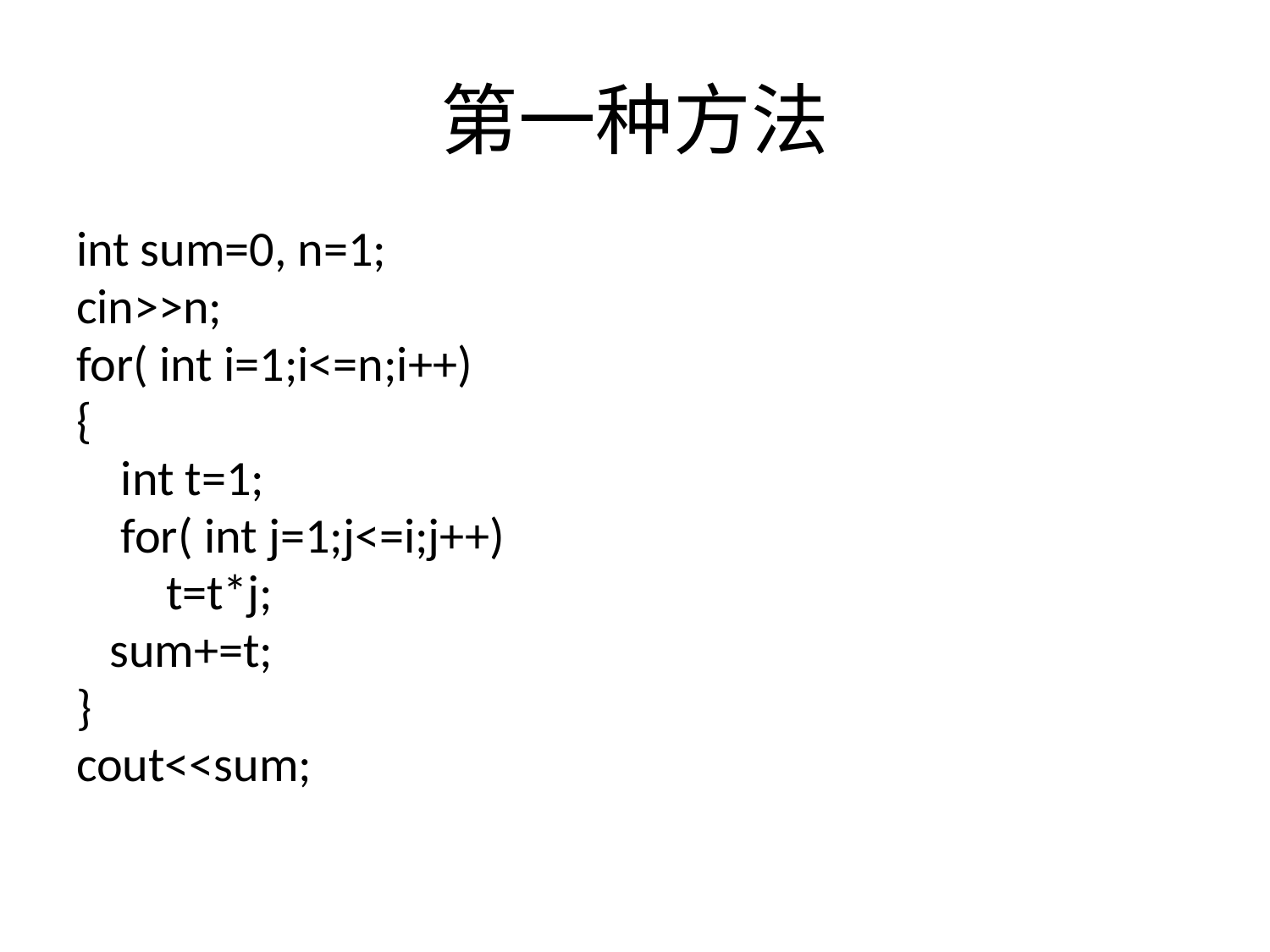

# 第一种方法
int sum=0, n=1;
cin>>n;
for( int i=1;i<=n;i++)
{
    int t=1;
    for( int j=1;j<=i;j++)
        t=t*j;
   sum+=t;
}
cout<<sum;